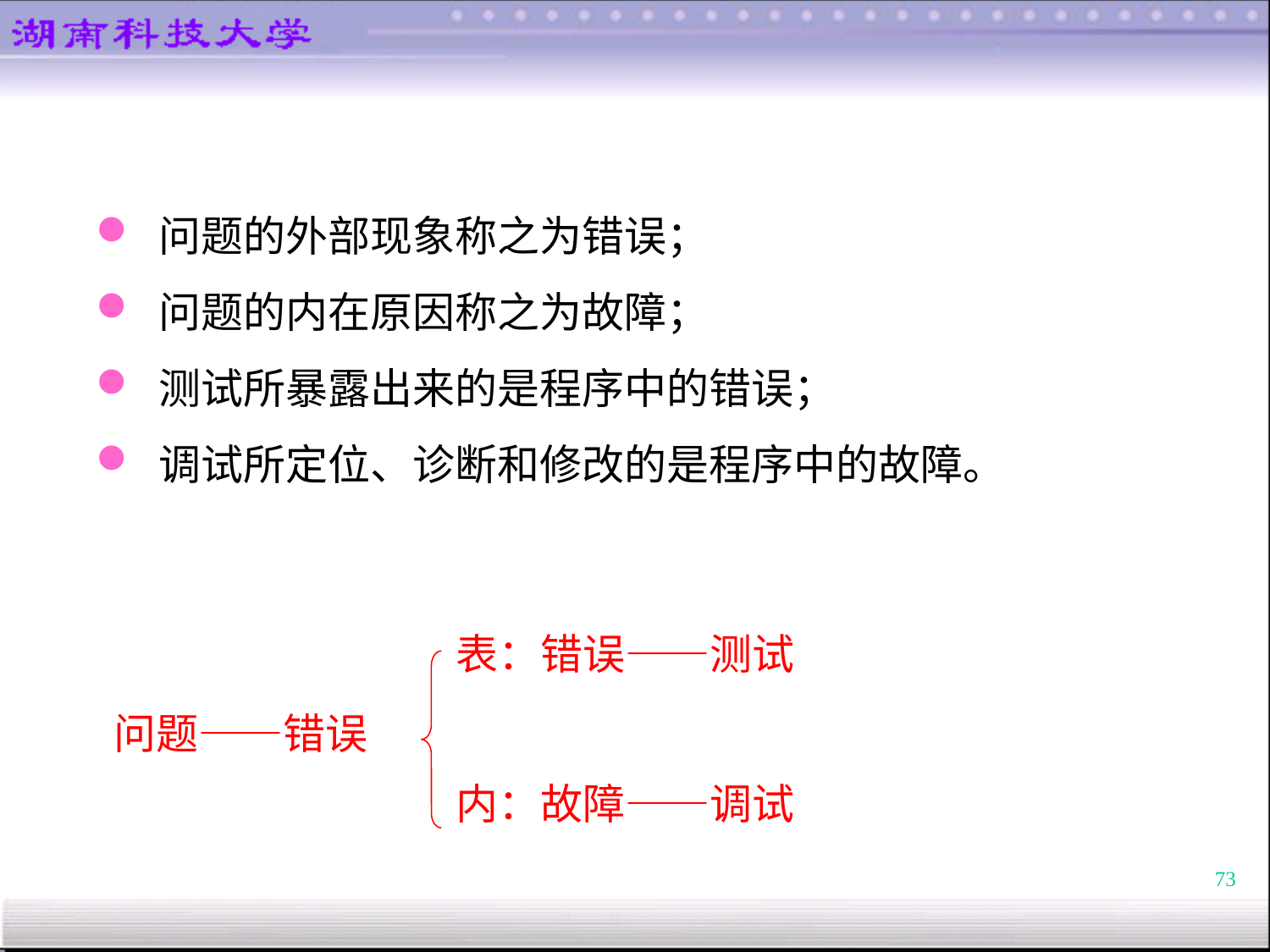

问题的外部现象称之为错误；
 问题的内在原因称之为故障；
 测试所暴露出来的是程序中的错误；
 调试所定位、诊断和修改的是程序中的故障。

表：错误——测试

问题——错误

内：故障——调试
73